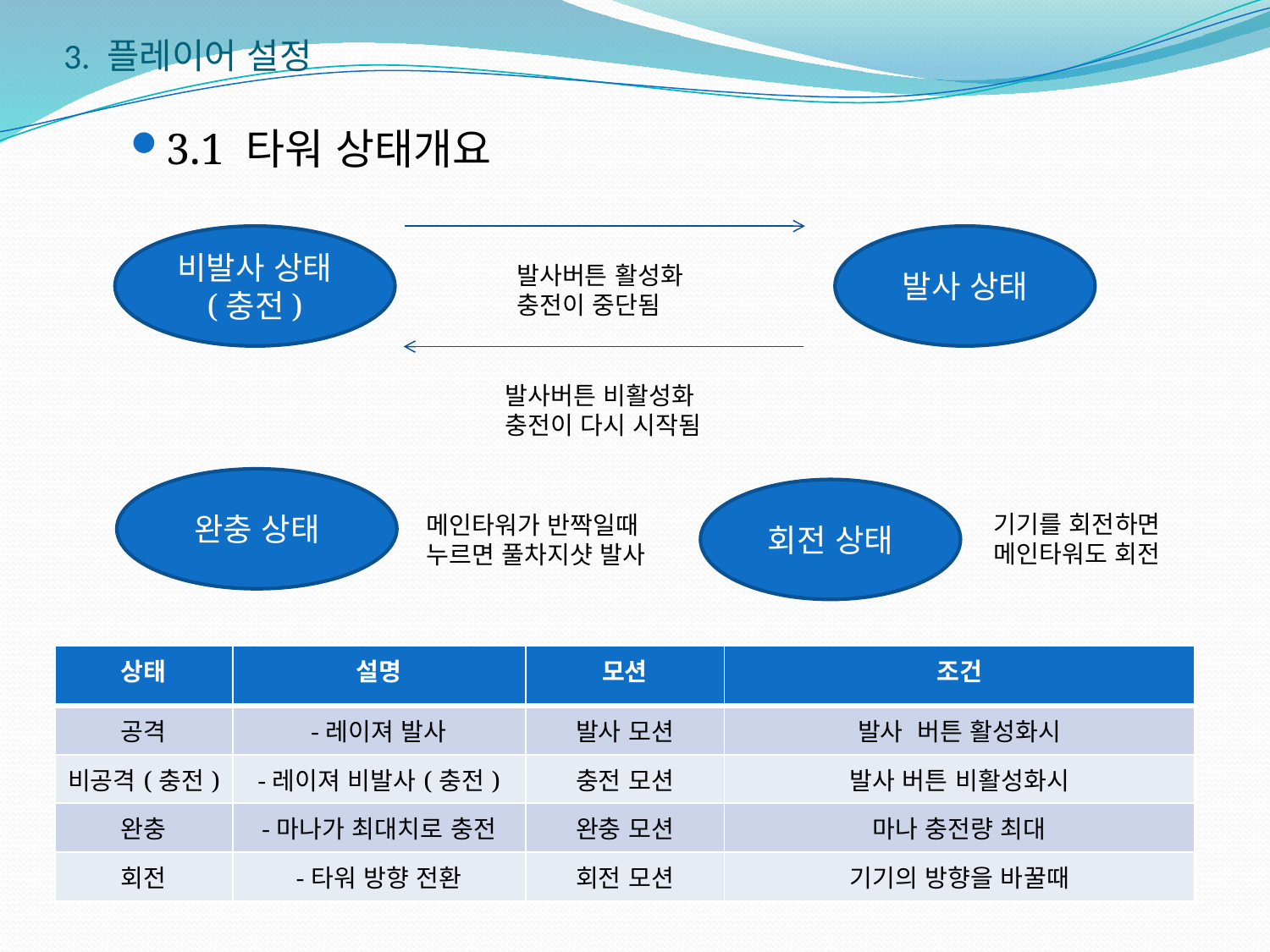

# 3. 플레이어 설정
3.1 타워 상태개요
비발사 상태
(충전)
발사 상태
발사버튼 활성화
충전이 중단됨
발사버튼 비활성화
충전이 다시 시작됨
완충 상태
회전 상태
기기를 회전하면
메인타워도 회전
메인타워가 반짝일때
누르면 풀차지샷 발사
| 상태 | 설명 | 모션 | 조건 |
| --- | --- | --- | --- |
| 공격 | -레이져 발사 | 발사 모션 | 발사 버튼 활성화시 |
| 비공격(충전) | -레이져 비발사(충전) | 충전 모션 | 발사 버튼 비활성화시 |
| 완충 | -마나가 최대치로 충전 | 완충 모션 | 마나 충전량 최대 |
| 회전 | -타워 방향 전환 | 회전 모션 | 기기의 방향을 바꿀때 |